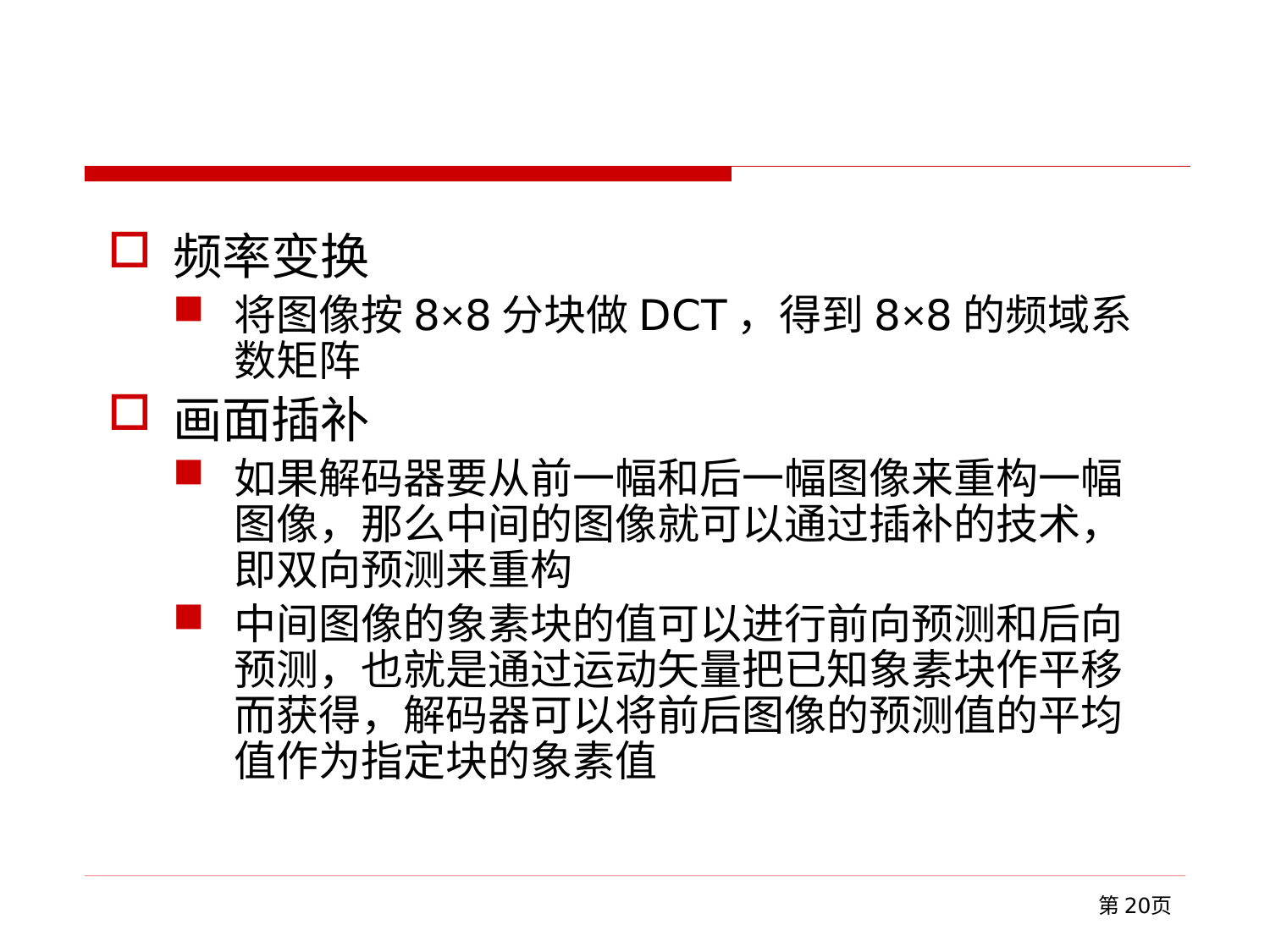

#
频率变换
将图像按8×8分块做DCT，得到8×8的频域系数矩阵
画面插补
如果解码器要从前一幅和后一幅图像来重构一幅图像，那么中间的图像就可以通过插补的技术，即双向预测来重构
中间图像的象素块的值可以进行前向预测和后向预测，也就是通过运动矢量把已知象素块作平移而获得，解码器可以将前后图像的预测值的平均值作为指定块的象素值
20